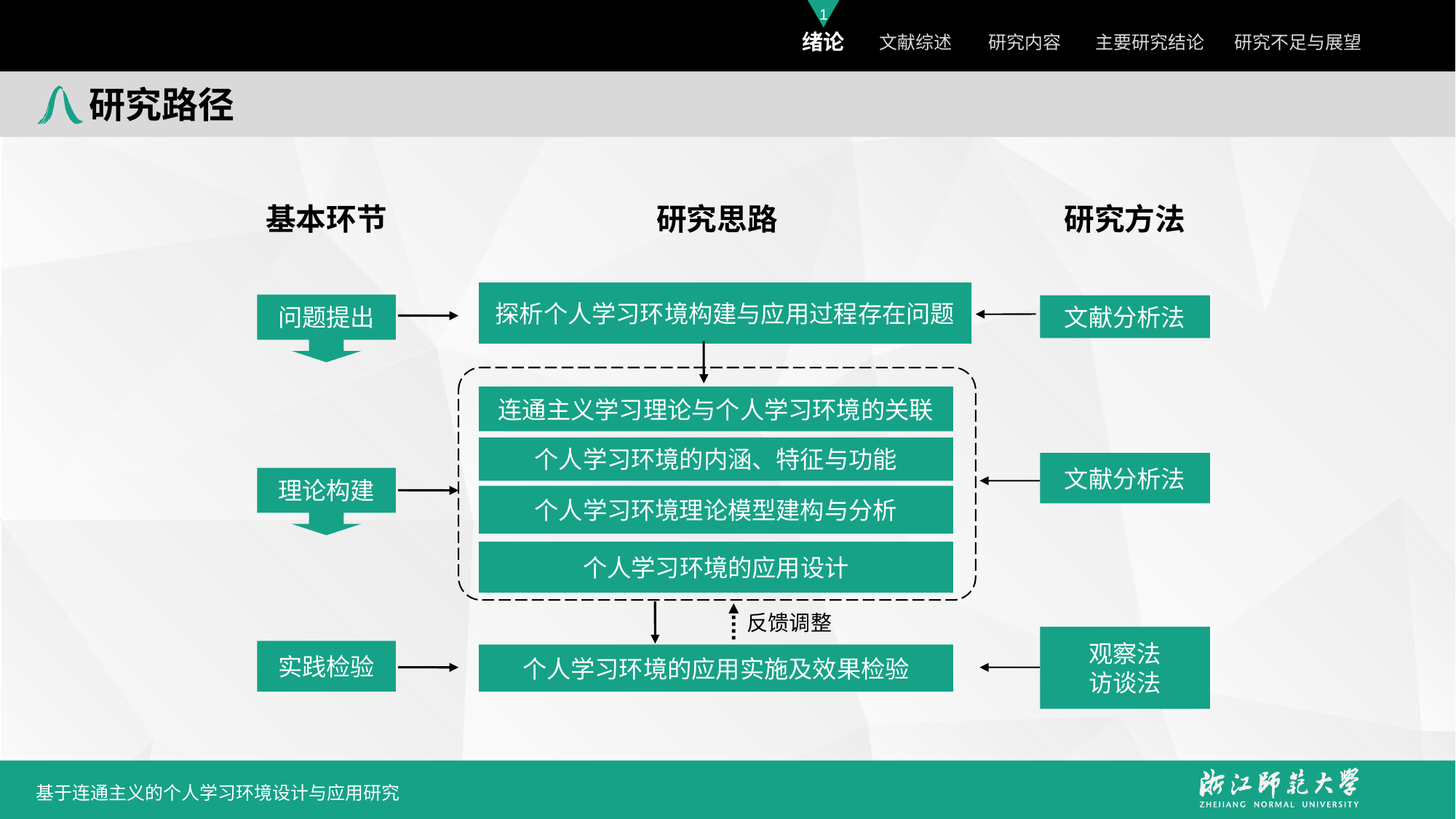

研究路径
基本环节
研究思路
研究方法
探析个人学习环境构建与应用过程存在问题

连通主义学习理论与个人学习环境的关联
个人学习环境的内涵、特征与功能
个人学习环境理论模型建构与分析
个人学习环境的应用设计
反馈调整
个人学习环境的应用实施及效果检验
问题提出
文献分析法
文献分析法
理论构建
观察法
访谈法
实践检验